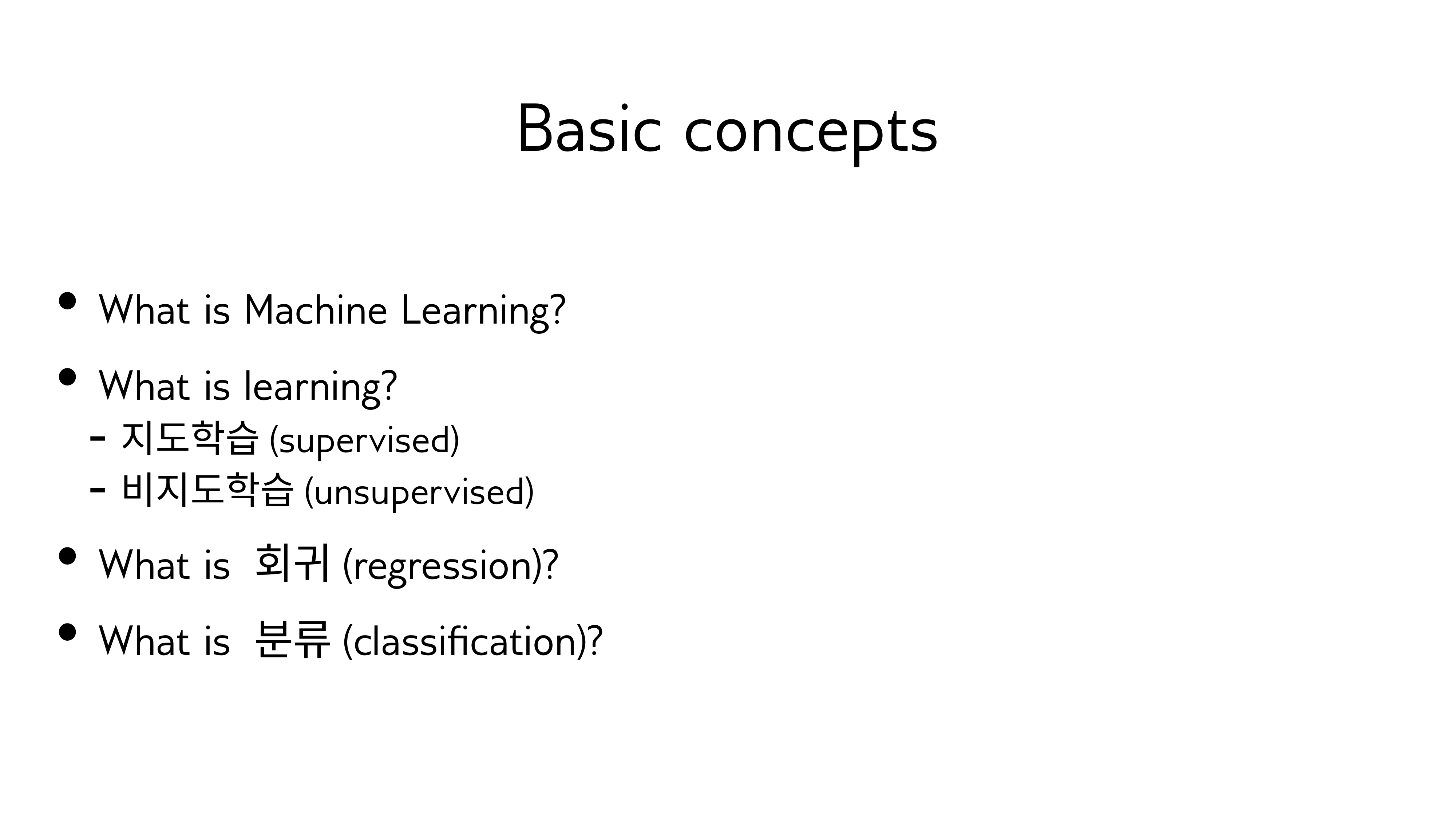

# Basic concepts
What is Machine Learning?
What is learning?
지도학습(supervised)
비지도학습(unsupervised)
What is 회귀(regression)?
What is 분류(classification)?